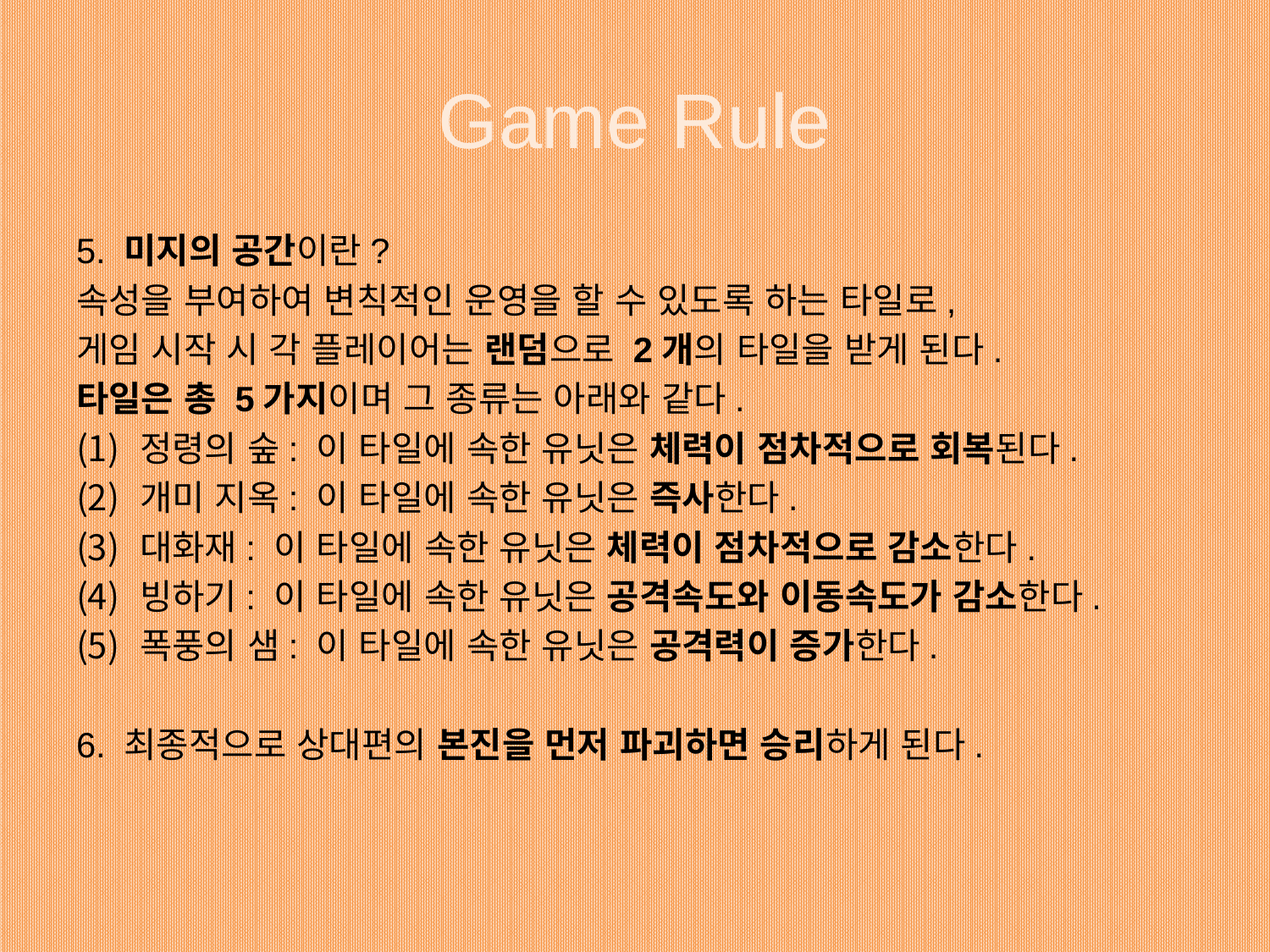

# Game Rule
5. 미지의 공간이란?
속성을 부여하여 변칙적인 운영을 할 수 있도록 하는 타일로,
게임 시작 시 각 플레이어는 랜덤으로 2개의 타일을 받게 된다.
타일은 총 5가지이며 그 종류는 아래와 같다.
정령의 숲: 이 타일에 속한 유닛은 체력이 점차적으로 회복된다.
개미 지옥: 이 타일에 속한 유닛은 즉사한다.
대화재: 이 타일에 속한 유닛은 체력이 점차적으로 감소한다.
빙하기: 이 타일에 속한 유닛은 공격속도와 이동속도가 감소한다.
폭풍의 샘: 이 타일에 속한 유닛은 공격력이 증가한다.

6. 최종적으로 상대편의 본진을 먼저 파괴하면 승리하게 된다.